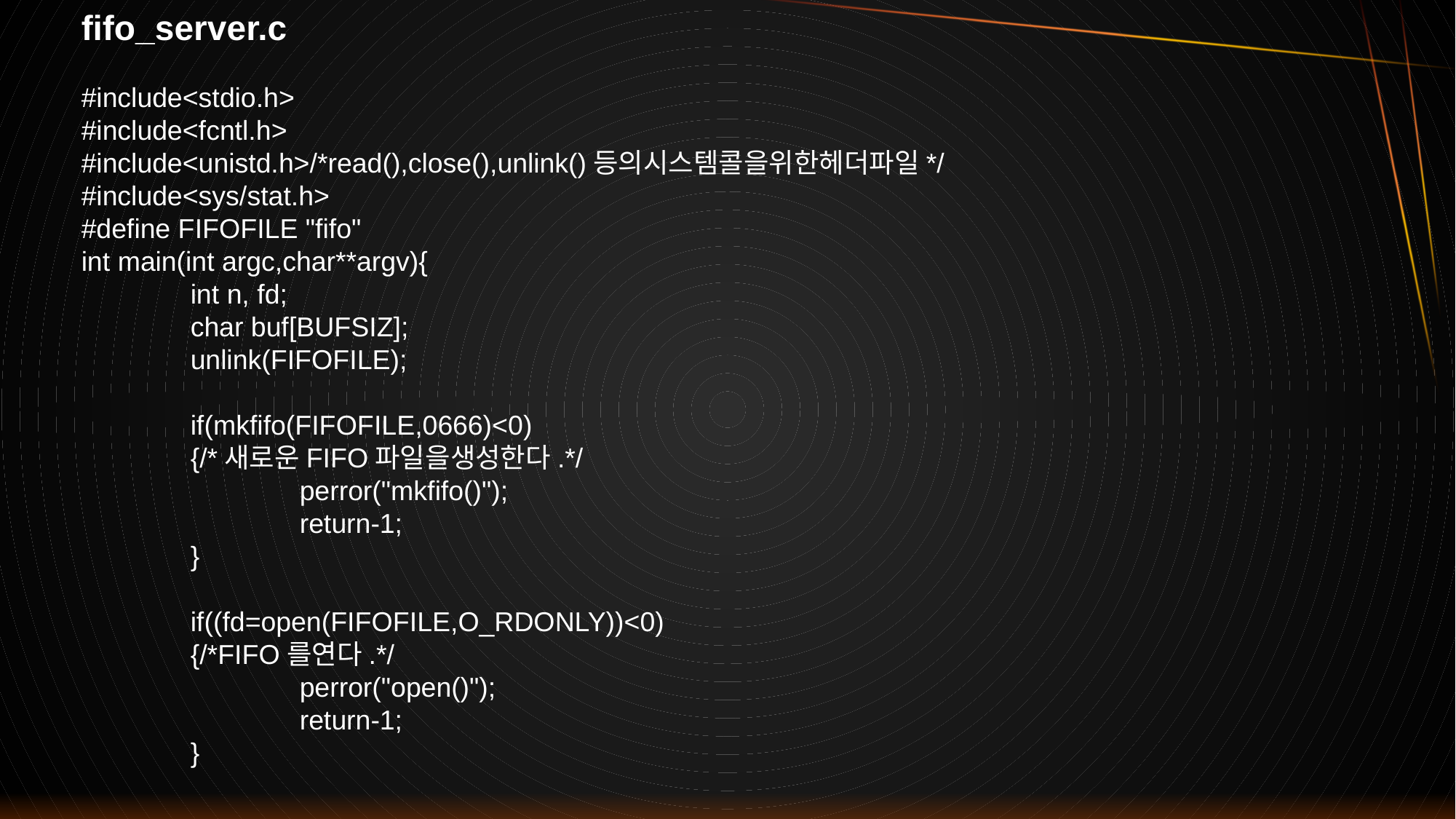

fifo_server.c

#include<stdio.h>
#include<fcntl.h>
#include<unistd.h>/*read(),close(),unlink()등의시스템콜을위한헤더파일*/
#include<sys/stat.h>
#define FIFOFILE "fifo"
int main(int argc,char**argv){
	int n, fd;
	char buf[BUFSIZ];
	unlink(FIFOFILE);

	if(mkfifo(FIFOFILE,0666)<0)
	{/*새로운FIFO파일을생성한다.*/
		perror("mkfifo()");
		return-1;
	}

	if((fd=open(FIFOFILE,O_RDONLY))<0)
	{/*FIFO를연다.*/
		perror("open()");
		return-1;
	}